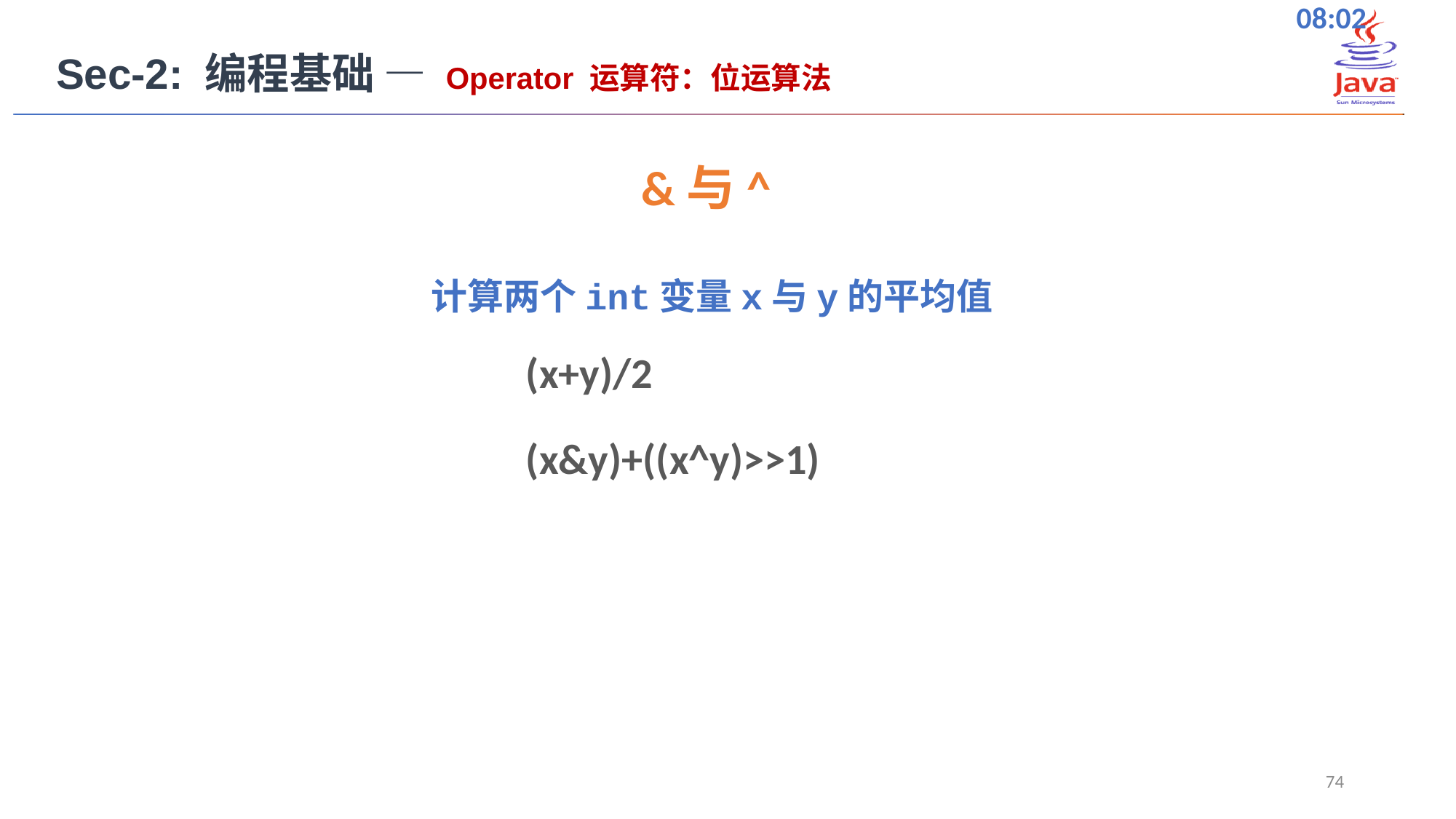

Sec-2: 编程基础 — Operator 运算符：位运算法
&与^
计算两个int变量x与y的平均值
(x+y)/2
(x&y)+((x^y)>>1)
74